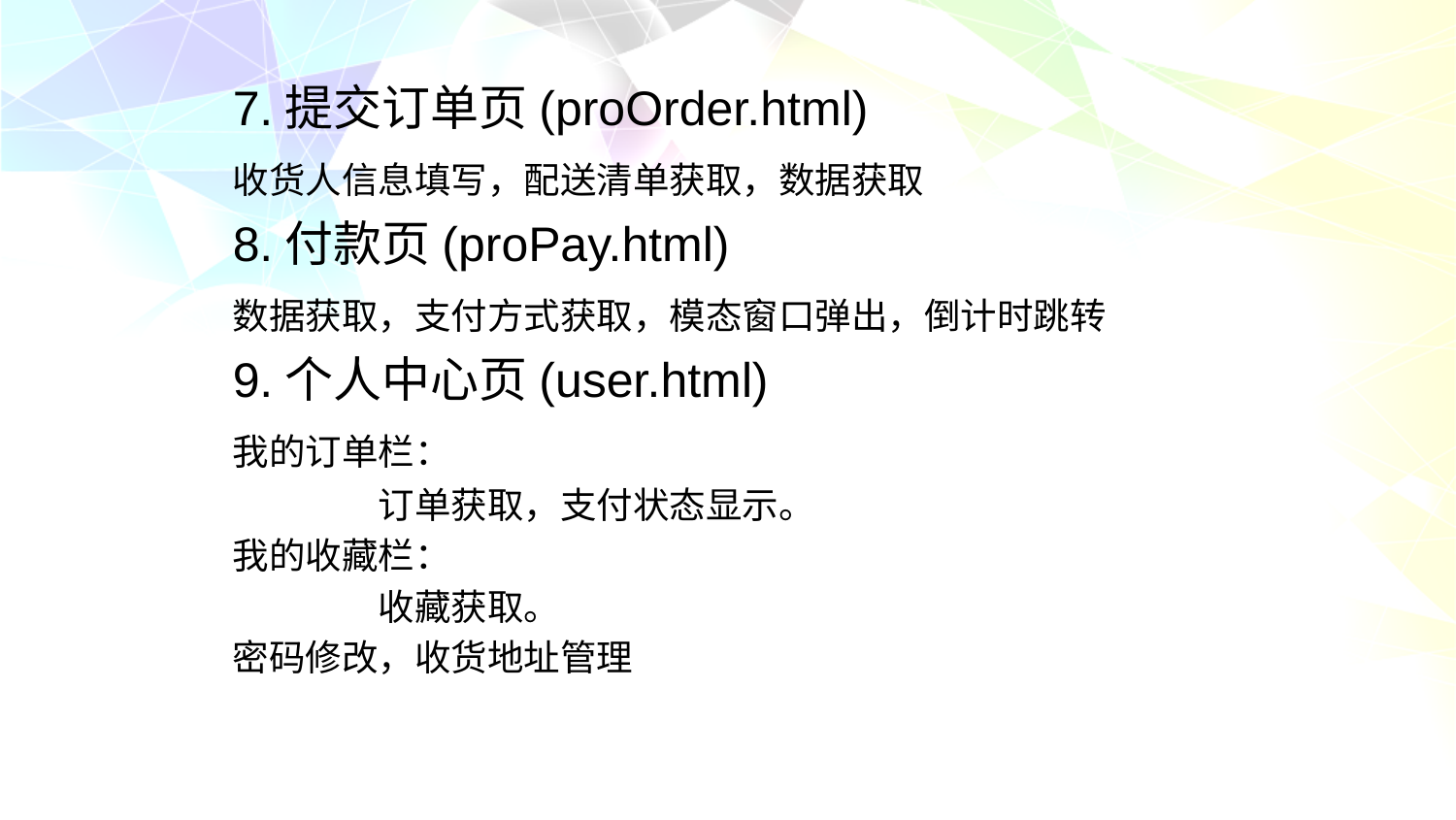

7.提交订单页(proOrder.html)
	收货人信息填写，配送清单获取，数据获取
	8.付款页(proPay.html)
	数据获取，支付方式获取，模态窗口弹出，倒计时跳转
	9.个人中心页(user.html)
	我的订单栏：
		订单获取，支付状态显示。
	我的收藏栏：
		收藏获取。
	密码修改，收货地址管理